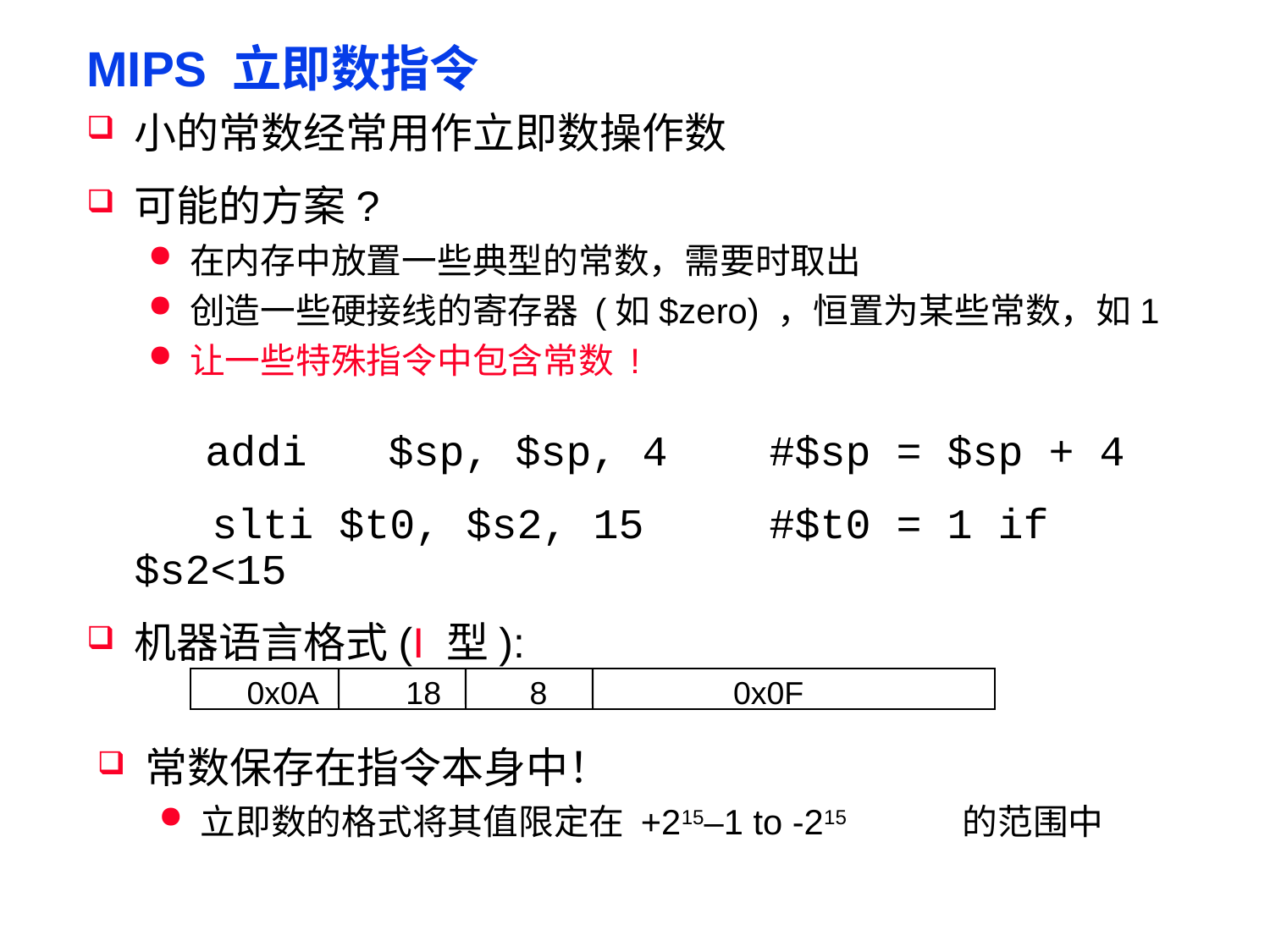

# MIPS 立即数指令

小的常数经常用作立即数操作数
可能的方案?
在内存中放置一些典型的常数，需要时取出
创造一些硬接线的寄存器 (如$zero) ，恒置为某些常数，如1
让一些特殊指令中包含常数 !
	      addi	$sp, $sp, 4	#$sp = $sp + 4
      slti $t0, $s2, 15	#$t0 = 1 if $s2<15
机器语言格式(I 型):
0x0A          18          8                     0x0F

常数保存在指令本身中！
立即数的格式将其值限定在 +215–1 to -215	的范围中